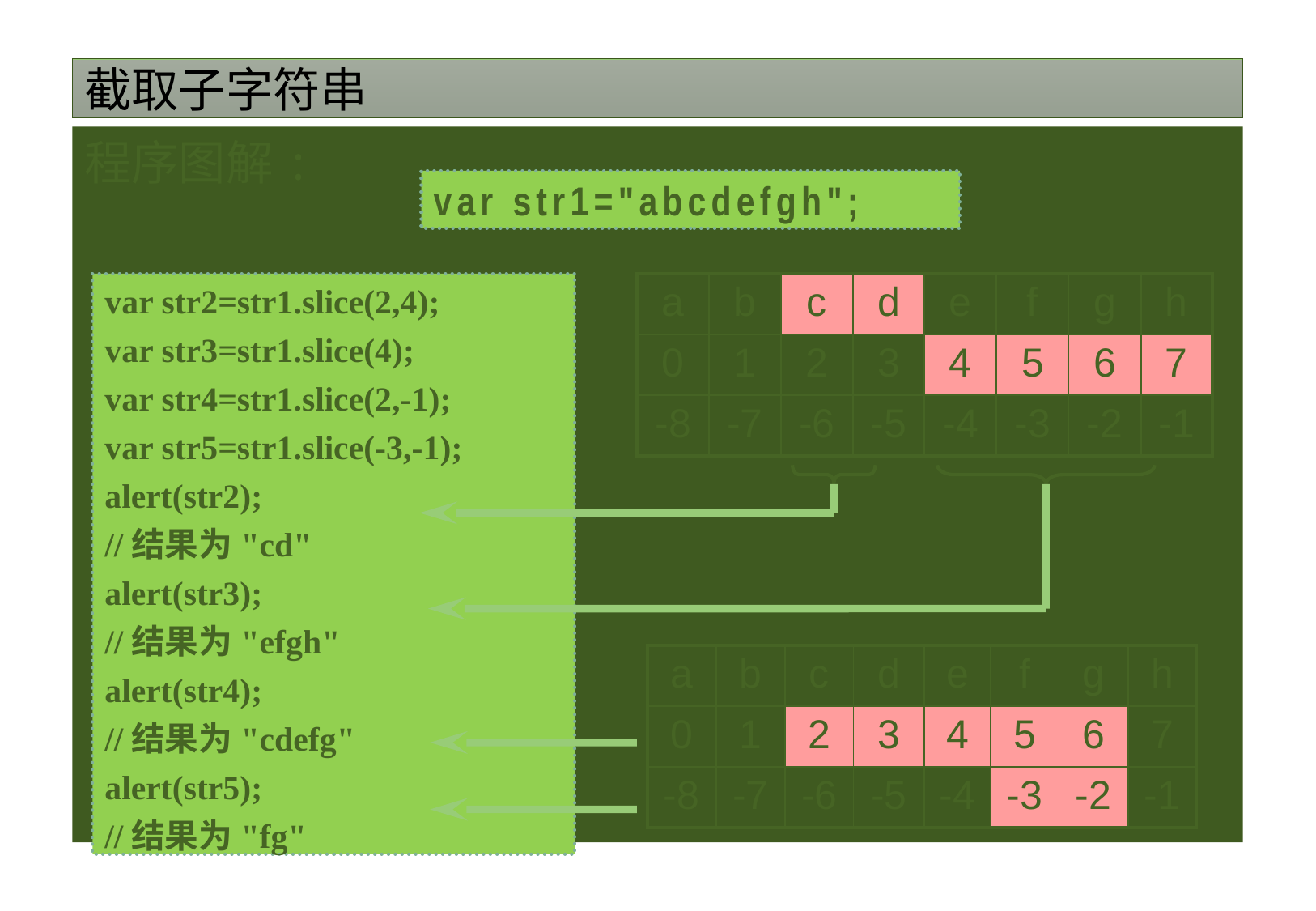

# 截取子字符串
程序图解:
var str1="abcdefgh";
var str2=str1.slice(2,4);
var str3=str1.slice(4);
var str4=str1.slice(2,-1);
var str5=str1.slice(-3,-1);
alert(str2);
//结果为"cd"
alert(str3);
//结果为"efgh"
alert(str4);
//结果为"cdefg"
alert(str5);
//结果为"fg"
| a | b | c | d | e | f | g | h |
| --- | --- | --- | --- | --- | --- | --- | --- |
| 0 | 1 | 2 | 3 | 4 | 5 | 6 | 7 |
| -8 | -7 | -6 | -5 | -4 | -3 | -2 | -1 |

| a | b | c | d | e | f | g | h |
| --- | --- | --- | --- | --- | --- | --- | --- |
| 0 | 1 | 2 | 3 | 4 | 5 | 6 | 7 |
| -8 | -7 | -6 | -5 | -4 | -3 | -2 | -1 |